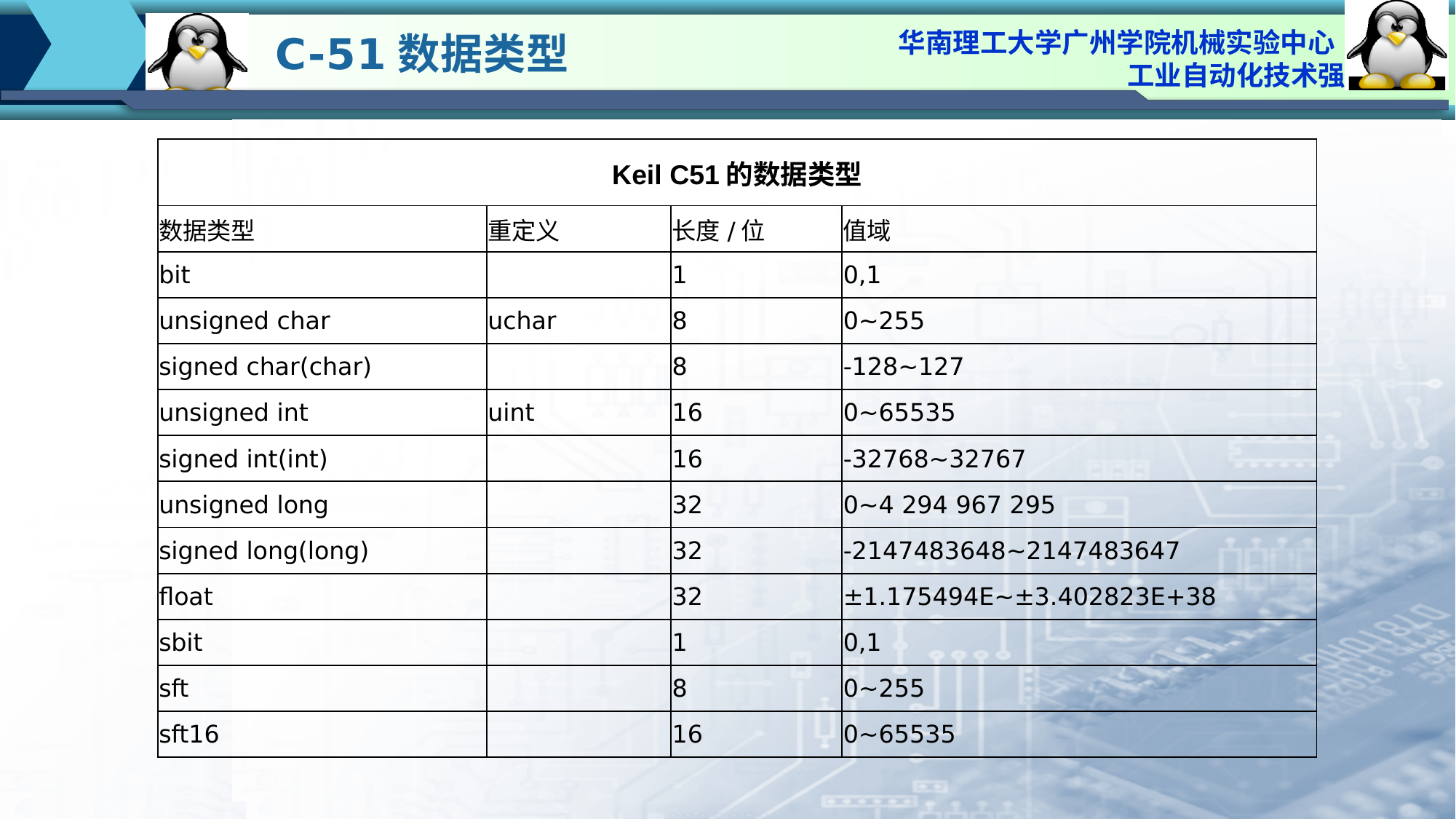

C-51数据类型
| Keil C51的数据类型 |  |  |  |
| --- | --- | --- | --- |
| 数据类型 | 重定义 | 长度/位 | 值域 |
| bit |  | 1 | 0,1 |
| unsigned char | uchar | 8 | 0~255 |
| signed char(char) |  | 8 | -128~127 |
| unsigned int | uint | 16 | 0~65535 |
| signed int(int) |  | 16 | -32768~32767 |
| unsigned long |  | 32 | 0~4 294 967 295 |
| signed long(long) |  | 32 | -2147483648~2147483647 |
| float |  | 32 | ±1.175494E~±3.402823E+38 |
| sbit |  | 1 | 0,1 |
| sft |  | 8 | 0~255 |
| sft16 |  | 16 | 0~65535 |